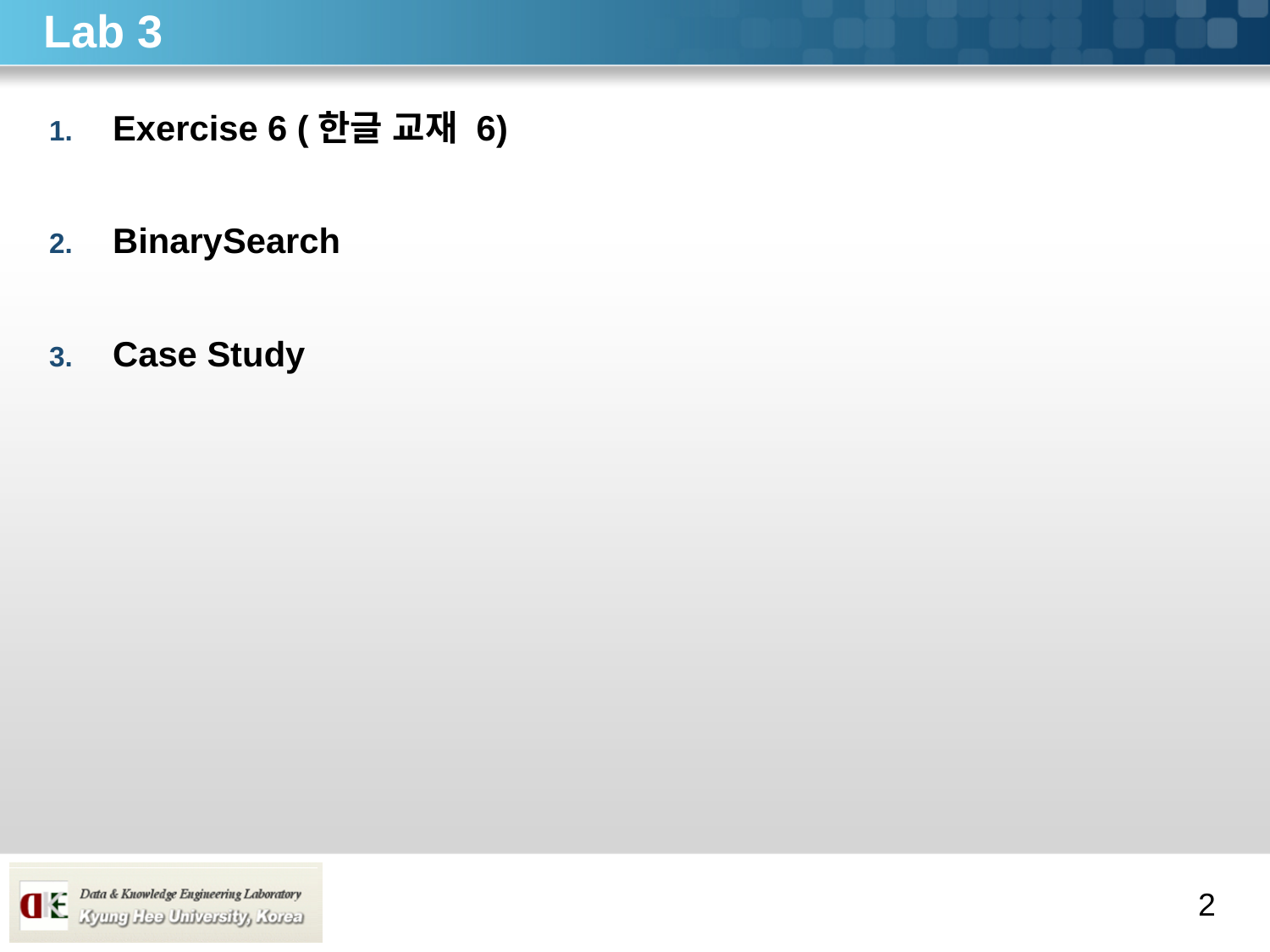

# Lab 3
Exercise 6 (한글 교재 6)

BinarySearch

Case Study